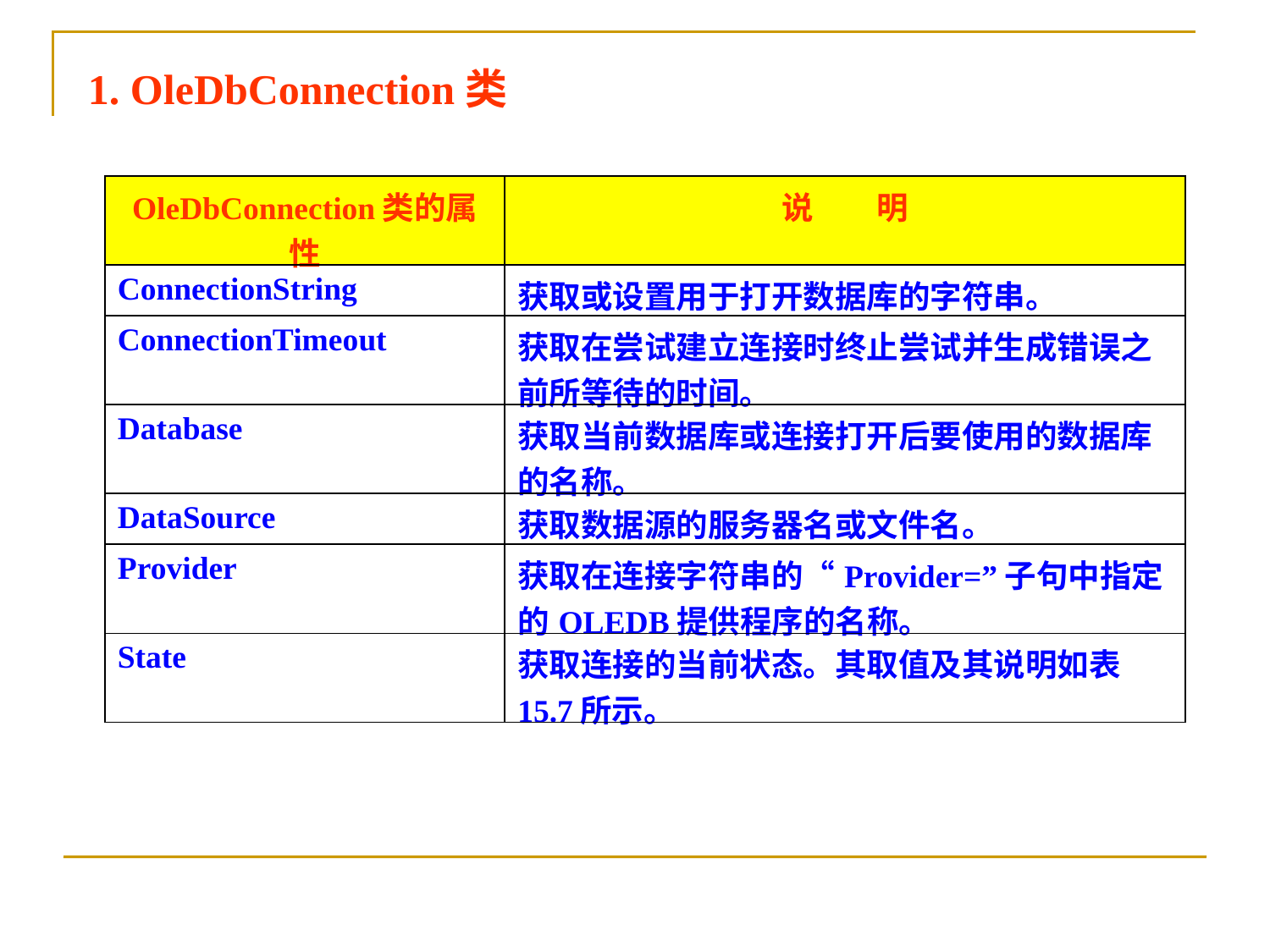

1. OleDbConnection类
| OleDbConnection类的属性 | 说　　明 |
| --- | --- |
| ConnectionString | 获取或设置用于打开数据库的字符串。 |
| ConnectionTimeout | 获取在尝试建立连接时终止尝试并生成错误之前所等待的时间。 |
| Database | 获取当前数据库或连接打开后要使用的数据库的名称。 |
| DataSource | 获取数据源的服务器名或文件名。 |
| Provider | 获取在连接字符串的“Provider=”子句中指定的OLEDB提供程序的名称。 |
| State | 获取连接的当前状态。其取值及其说明如表15.7所示。 |